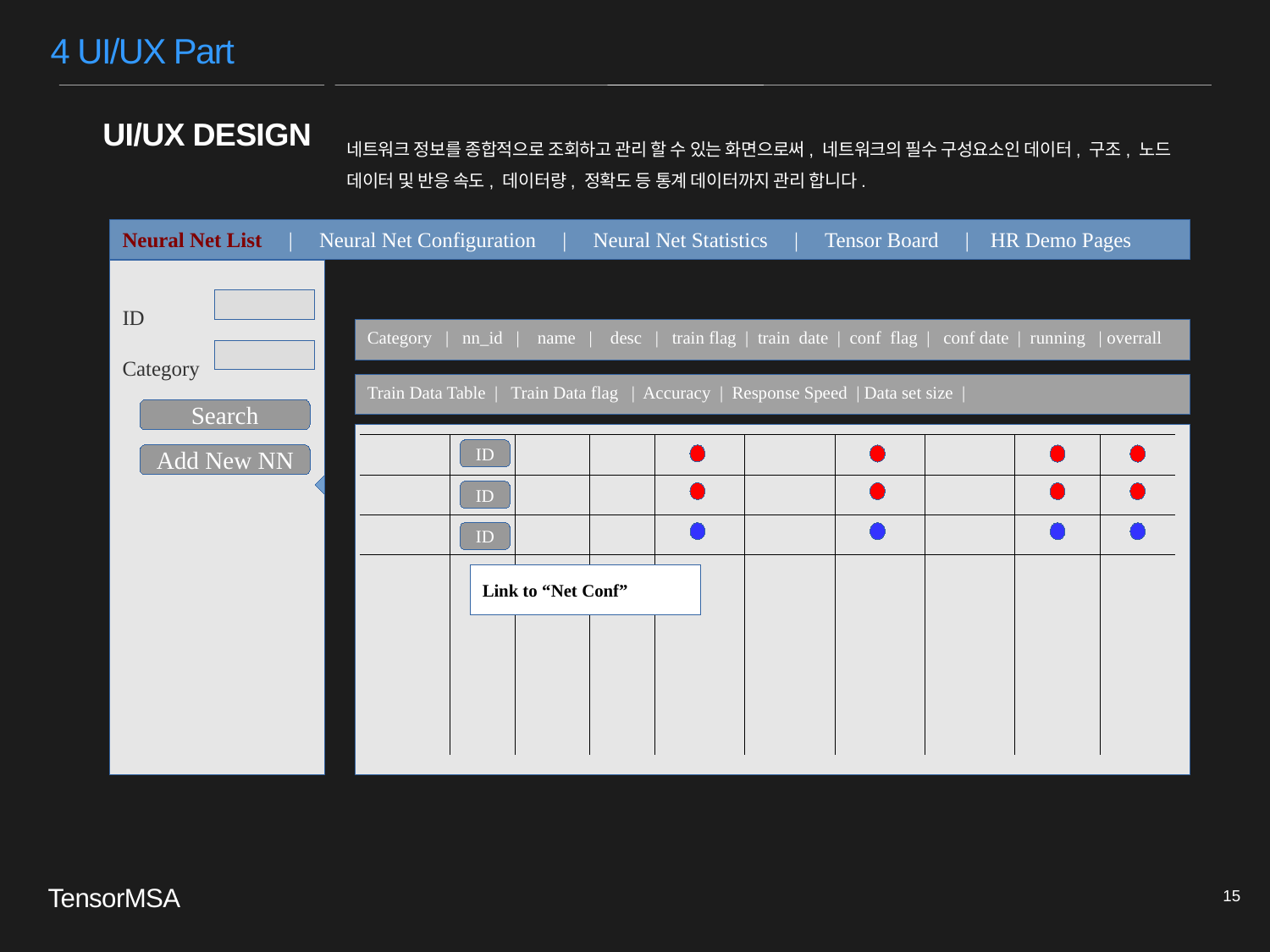

4 UI/UX Part

UI/UX DESIGN
네트워크 정보를 종합적으로 조회하고 관리 할 수 있는 화면으로써, 네트워크의 필수 구성요소인 데이터, 구조, 노드 데이터 및 반응 속도, 데이터량, 정확도 등 통계 데이터까지 관리 합니다.
Neural Net List     |     Neural Net Configuration     |     Neural Net Statistics     |     Tensor Board     |    HR Demo Pages

ID

Category

Category   |   nn_id   |    name   |    desc   |   train flag  |  train  date  |  conf  flag  |   conf date  |  running   | overrall

Train Data Table  |   Train Data flag   |  Accuracy  |  Response Speed  | Data set size  |
Search

ID

Add New NN

ID

ID

Link to “Net Conf”
TensorMSA
15